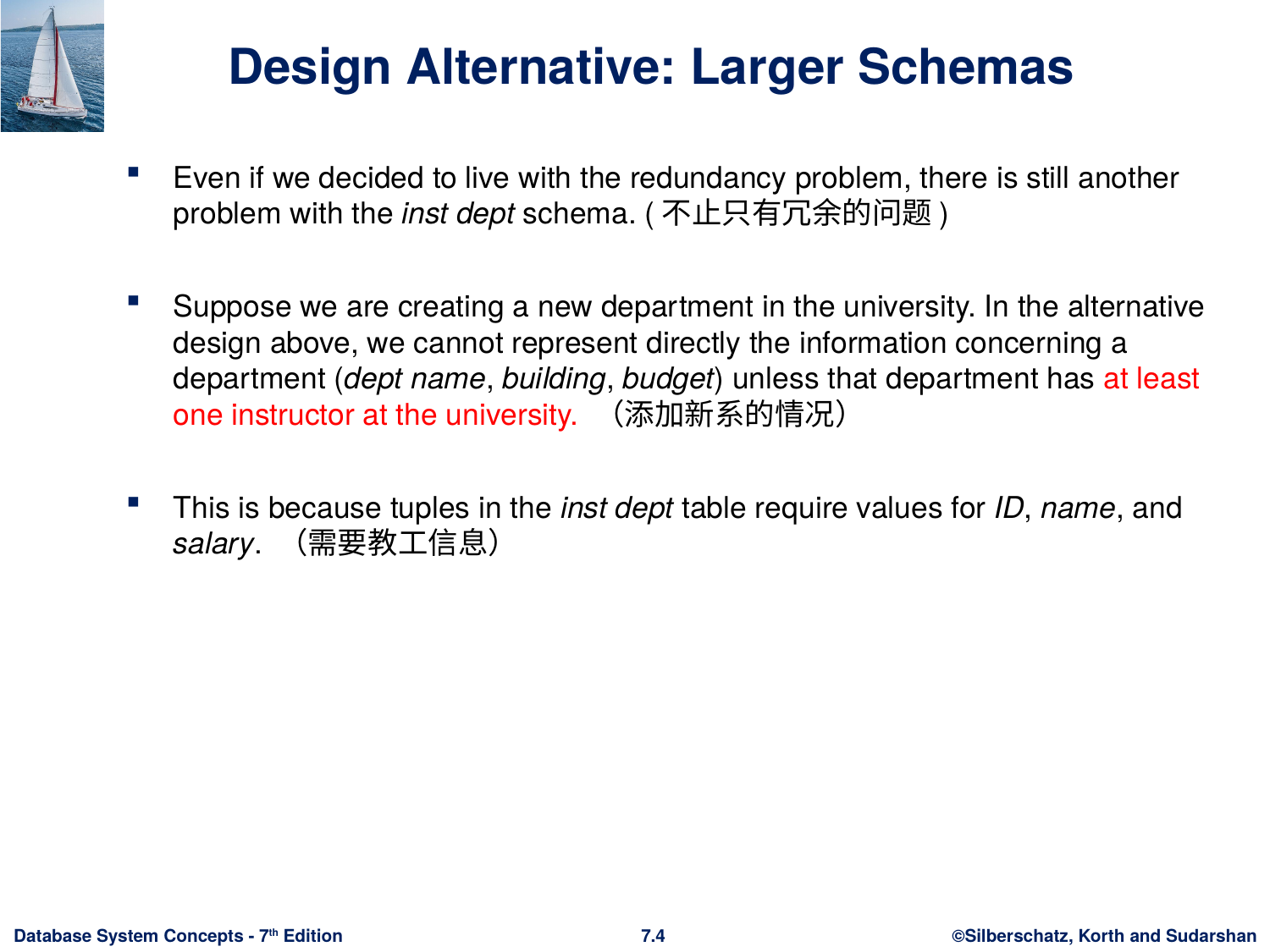

# Design Alternative: Larger Schemas
Even if we decided to live with the redundancy problem, there is still another problem with the inst dept schema. (不止只有冗余的问题)

Suppose we are creating a new department in the university. In the alternative design above, we cannot represent directly the information concerning a department (dept name, building, budget) unless that department has at least one instructor at the university. （添加新系的情况）

This is because tuples in the inst dept table require values for ID, name, and salary. （需要教工信息）